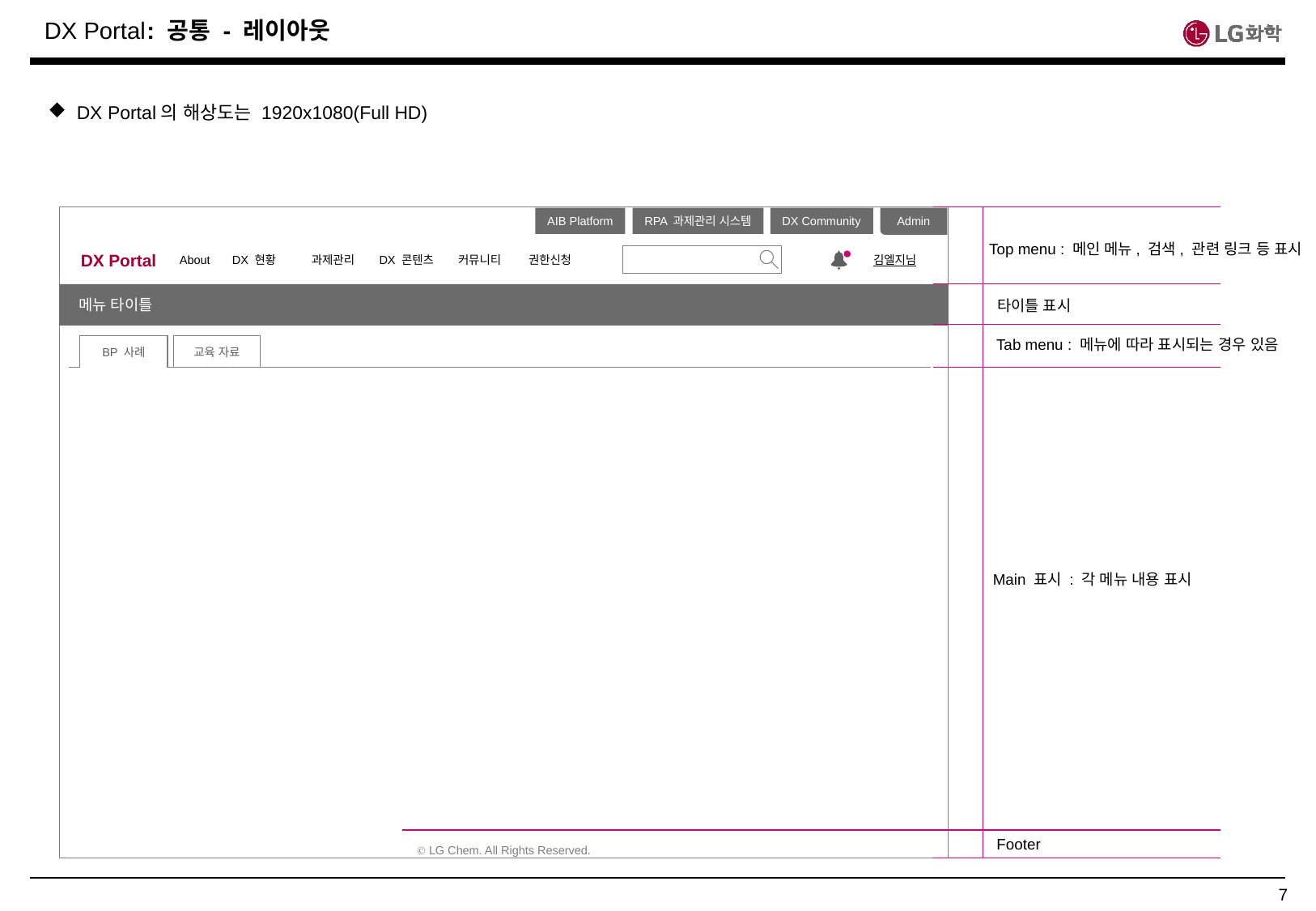

: 공통 - 레이아웃
DX Portal의 해상도는 1920x1080(Full HD)

Admin
DX Portal

About
DX 현황
과제관리
DX 콘텐츠
커뮤니티
권한신청
김엘지님

AIB Platform
RPA 과제관리 시스템
DX Community
Top menu : 메인 메뉴, 검색, 관련 링크 등 표시

메뉴 타이틀
타이틀 표시
Tab menu : 메뉴에 따라 표시되는 경우 있음
BP 사례
교육 자료
Main 표시 : 각 메뉴 내용 표시
Footer
Ⓒ LG Chem. All Rights Reserved.